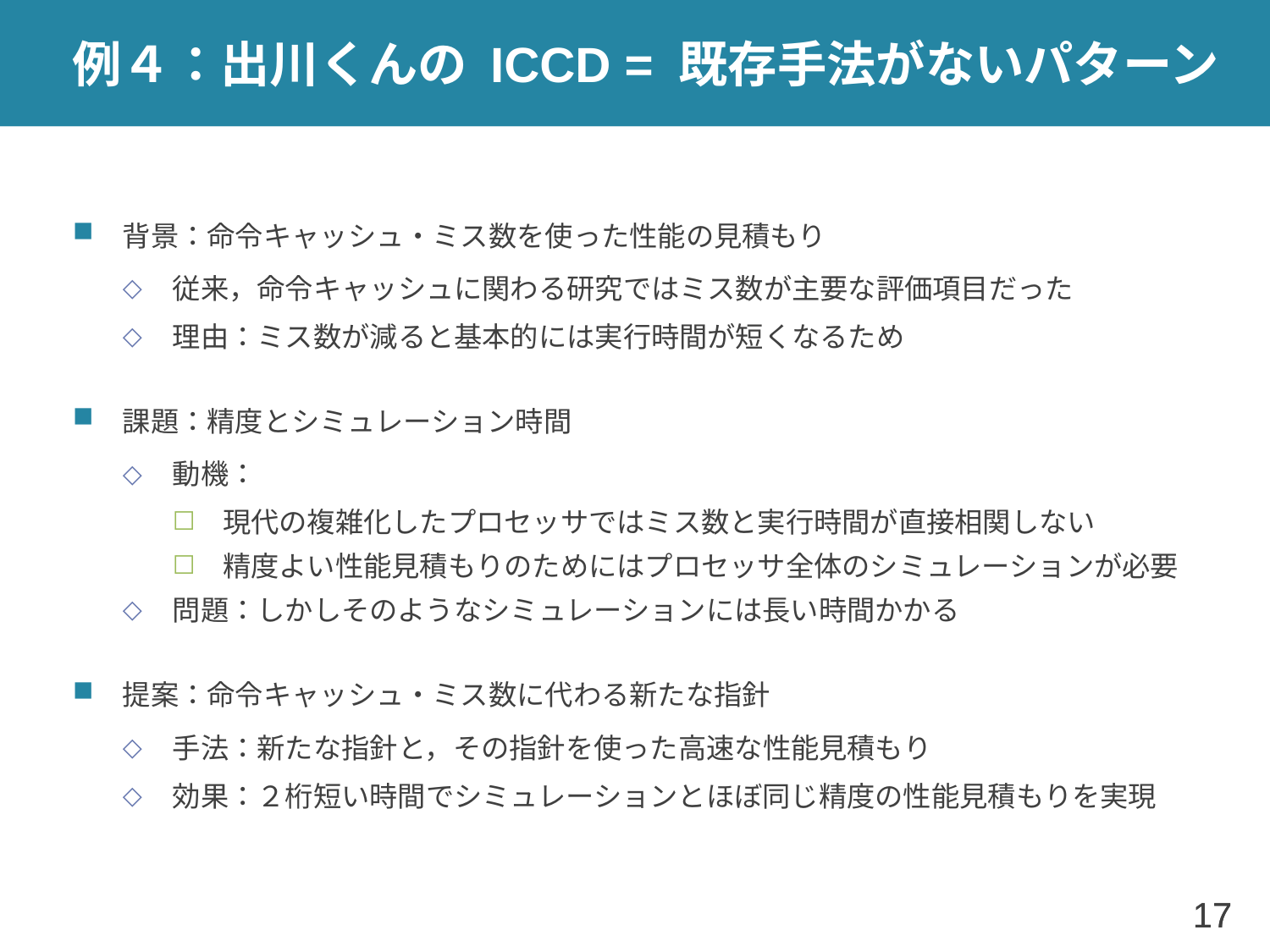

# 例４：出川くんの ICCD = 既存手法がないパターン
背景：命令キャッシュ・ミス数を使った性能の見積もり
従来，命令キャッシュに関わる研究ではミス数が主要な評価項目だった
理由：ミス数が減ると基本的には実行時間が短くなるため
課題：精度とシミュレーション時間
動機：
現代の複雑化したプロセッサではミス数と実行時間が直接相関しない
精度よい性能見積もりのためにはプロセッサ全体のシミュレーションが必要
問題：しかしそのようなシミュレーションには長い時間かかる
提案：命令キャッシュ・ミス数に代わる新たな指針
手法：新たな指針と，その指針を使った高速な性能見積もり
効果：２桁短い時間でシミュレーションとほぼ同じ精度の性能見積もりを実現